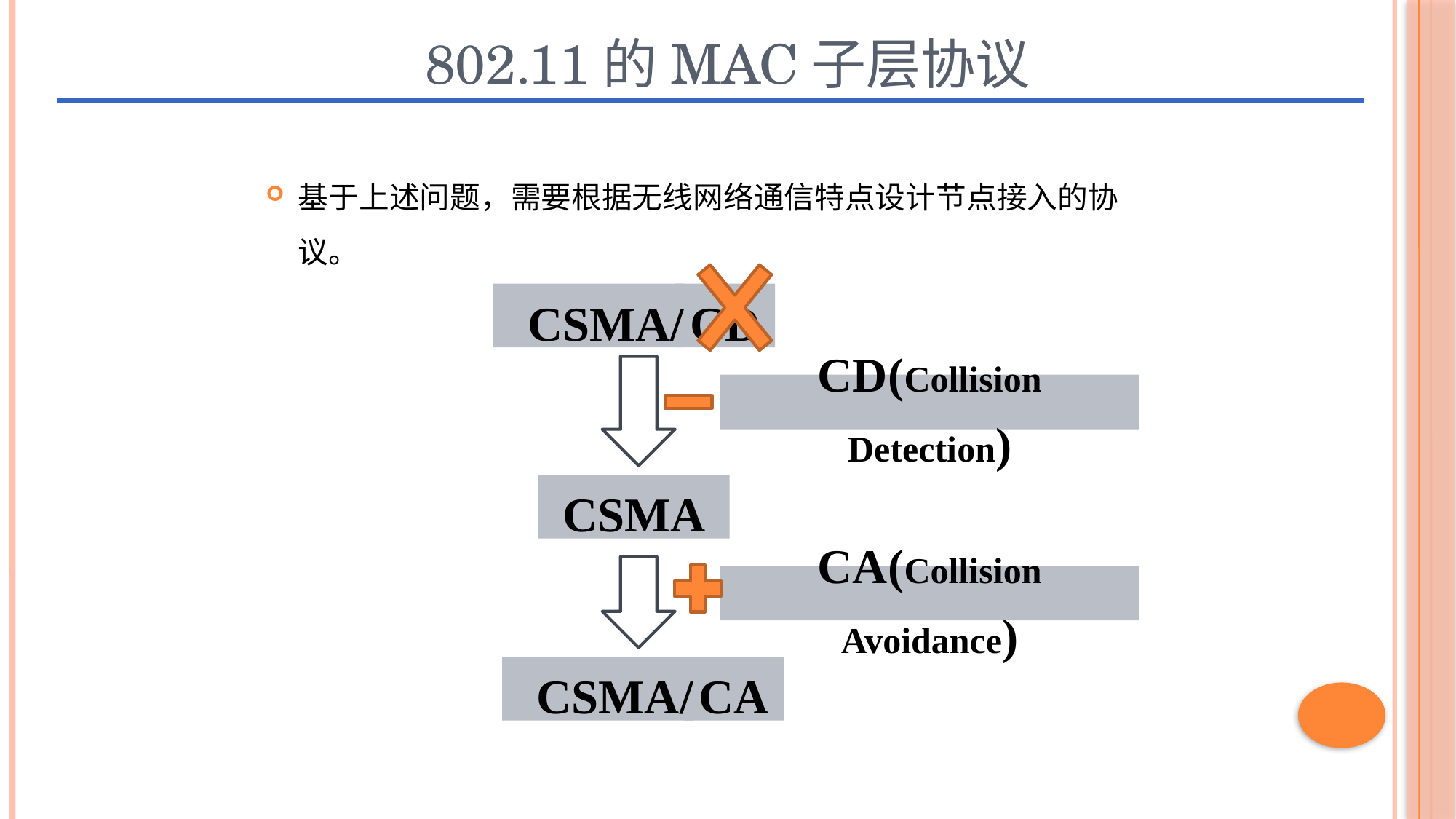

# 802.11的MAC子层协议
一、 WLAN通信中的问题
基于上述问题，需要根据无线网络通信特点设计节点接入的协议。

CSMA/
CD

CD(Collision Detection)

CSMA

CA(Collision Avoidance)

CSMA/
CA